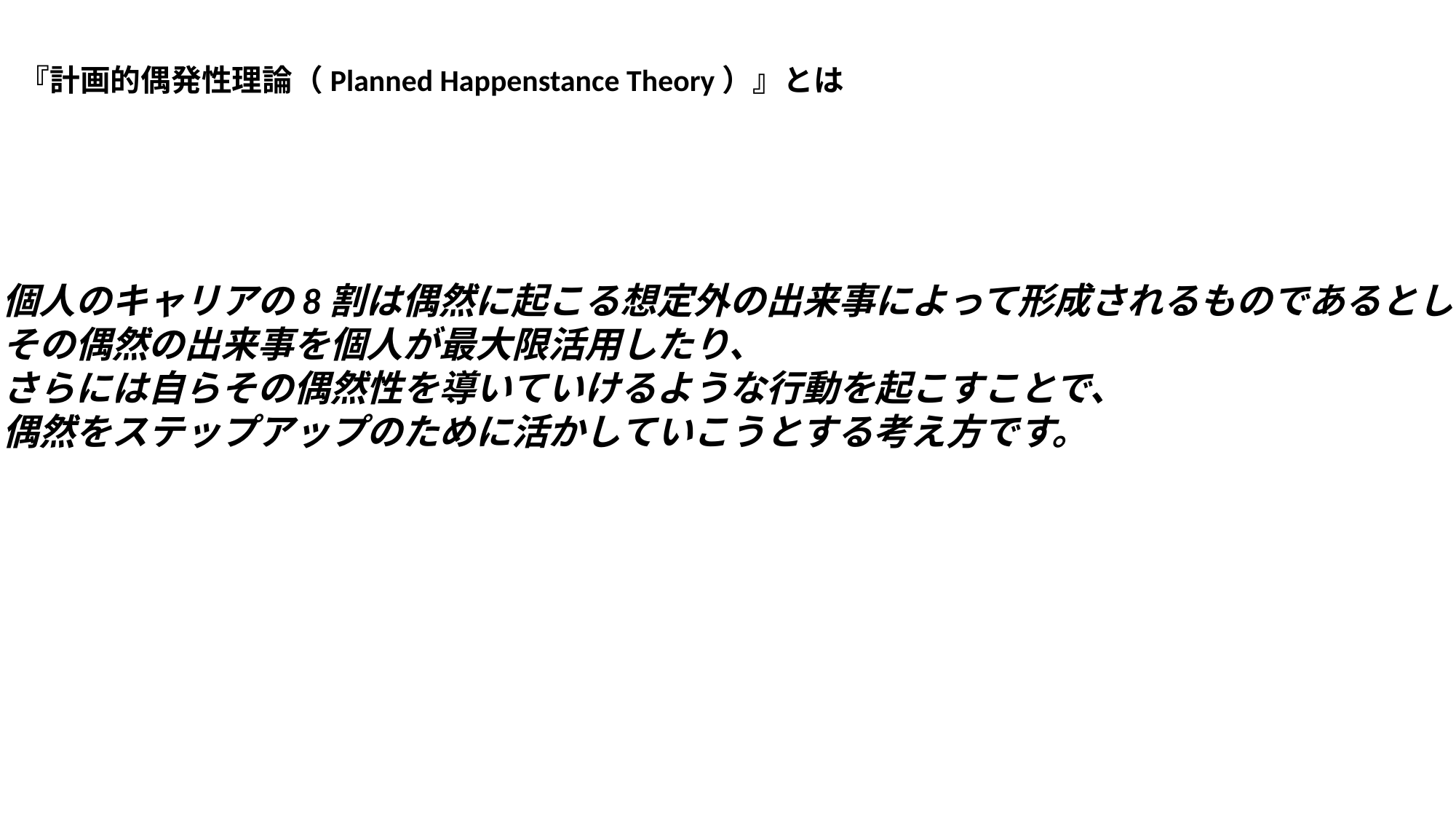

『計画的偶発性理論（Planned Happenstance Theory）』とは
個人のキャリアの8割は偶然に起こる想定外の出来事によって形成されるものであるとし、
その偶然の出来事を個人が最大限活用したり、
さらには自らその偶然性を導いていけるような行動を起こすことで、
偶然をステップアップのために活かしていこうとする考え方です。